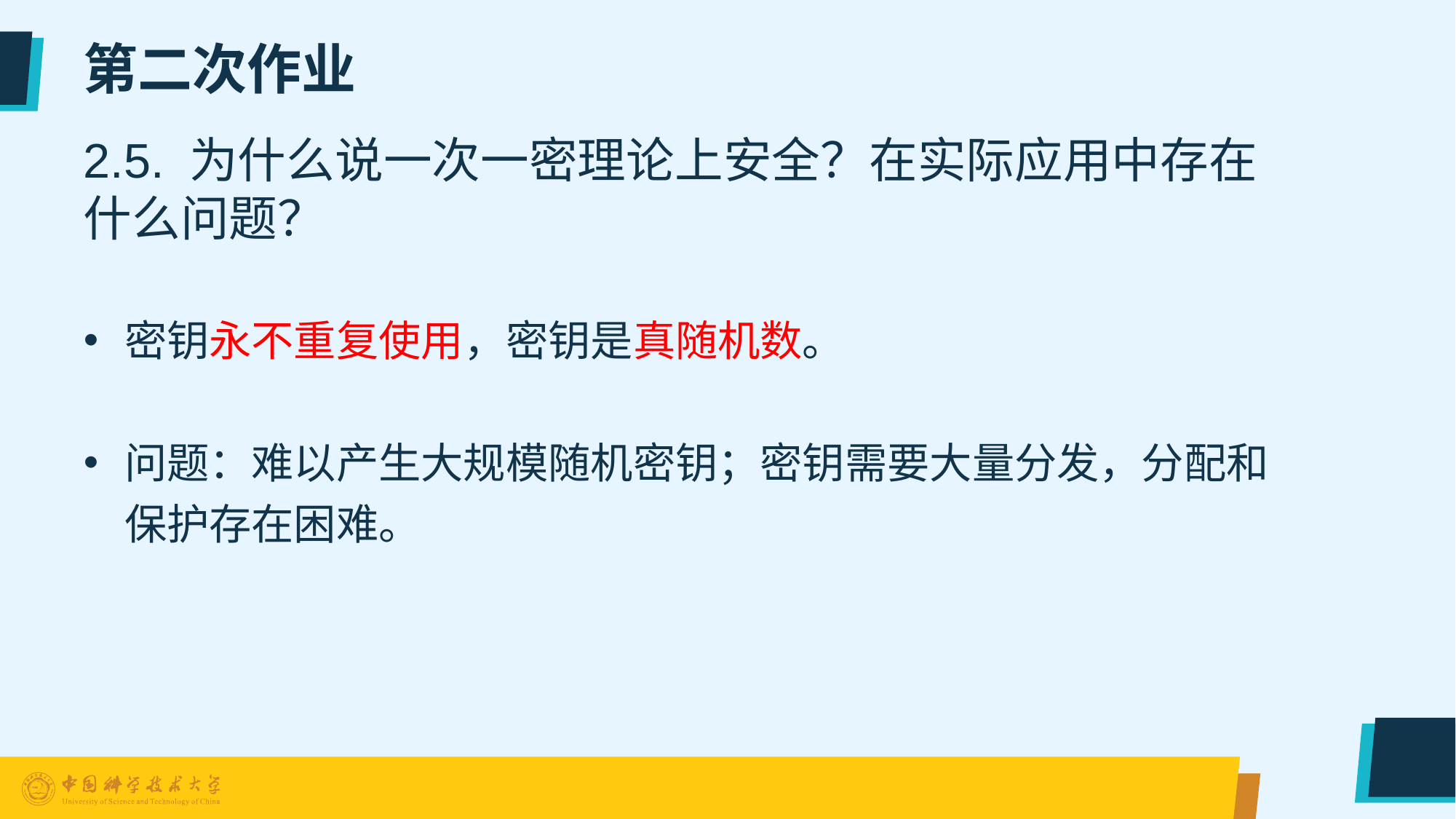

# 第二次作业
2.5. 为什么说一次一密理论上安全？在实际应用中存在什么问题？

密钥永不重复使用，密钥是真随机数。

问题：难以产生大规模随机密钥；密钥需要大量分发，分配和保护存在困难。

10